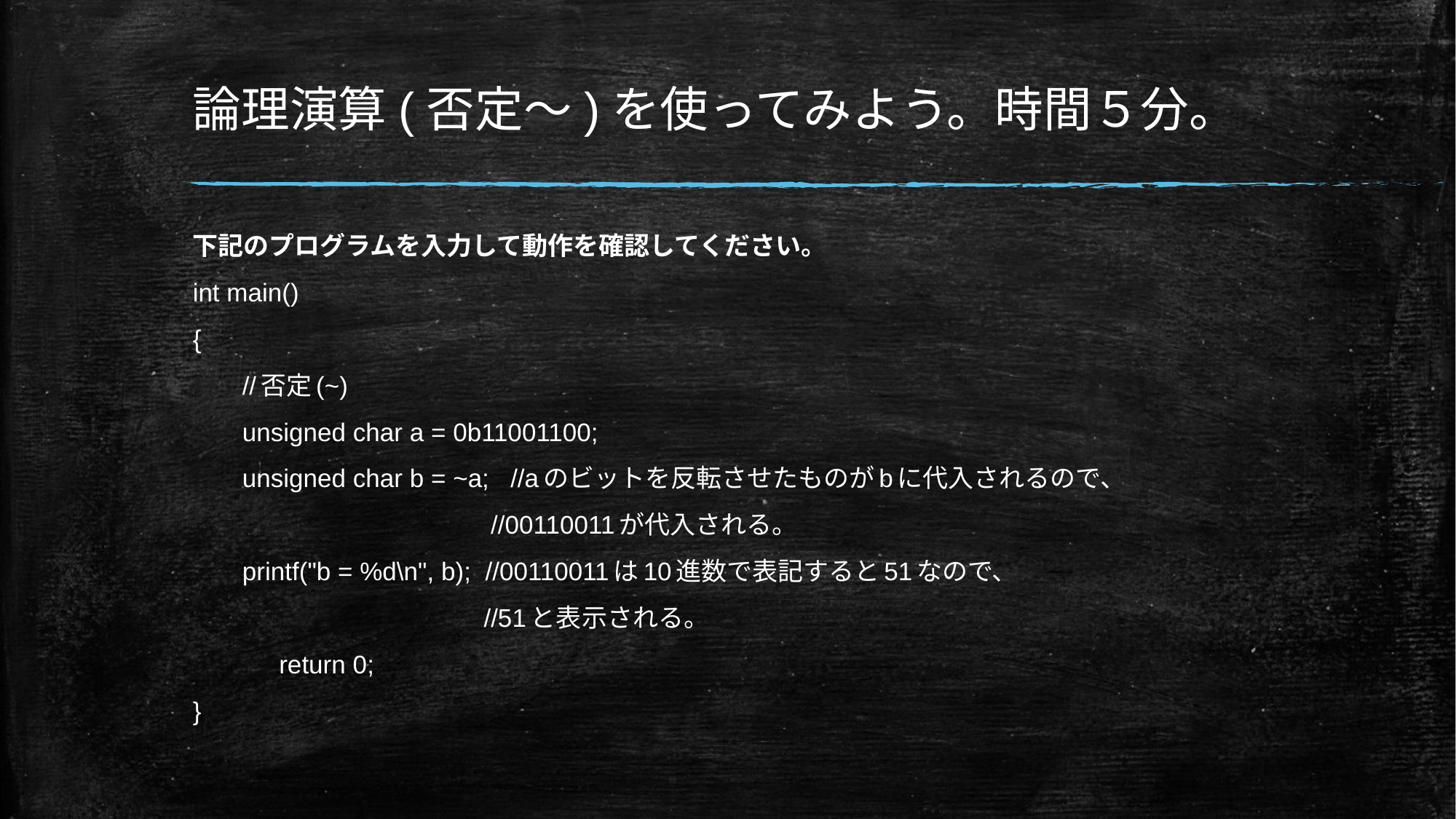

# 論理演算(否定～)を使ってみよう。時間５分。
下記のプログラムを入力して動作を確認してください。
int main()
{
       //否定(~)
       unsigned char a = 0b11001100;
       unsigned char b = ~a;   //aのビットを反転させたものがbに代入されるので、
                                          //00110011が代入される。
       printf("b = %d\n", b);  //00110011は10進数で表記すると51なので、
                                         //51と表示される。
　　　 return 0;
}